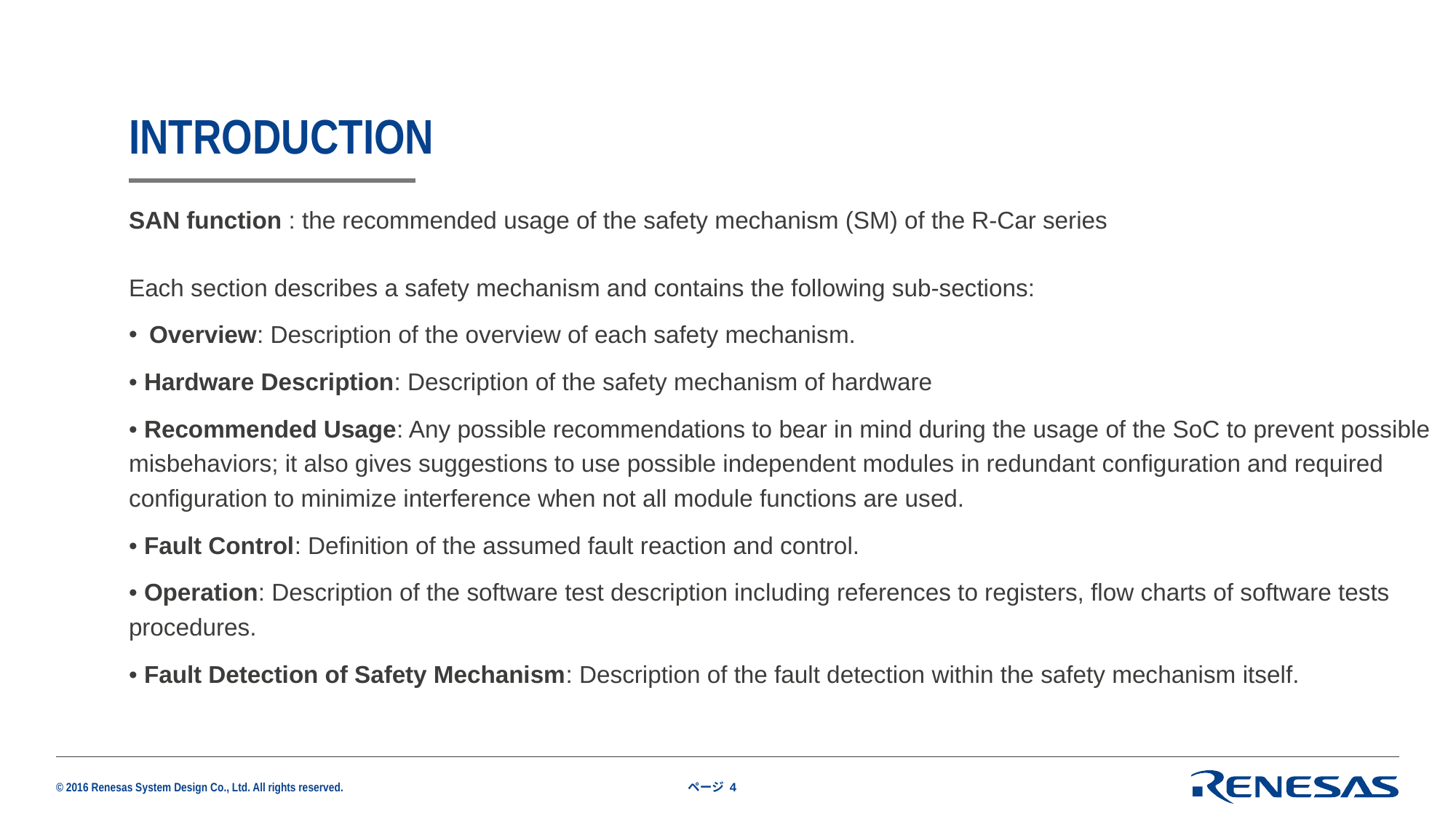

# INTRODUCTION
SAN function : the recommended usage of the safety mechanism (SM) of the R-Car series
Each section describes a safety mechanism and contains the following sub-sections:
Overview: Description of the overview of each safety mechanism.
• Hardware Description: Description of the safety mechanism of hardware
• Recommended Usage: Any possible recommendations to bear in mind during the usage of the SoC to prevent possible misbehaviors; it also gives suggestions to use possible independent modules in redundant configuration and required configuration to minimize interference when not all module functions are used.
• Fault Control: Definition of the assumed fault reaction and control.
• Operation: Description of the software test description including references to registers, flow charts of software tests procedures.
• Fault Detection of Safety Mechanism: Description of the fault detection within the safety mechanism itself.
ページ 4